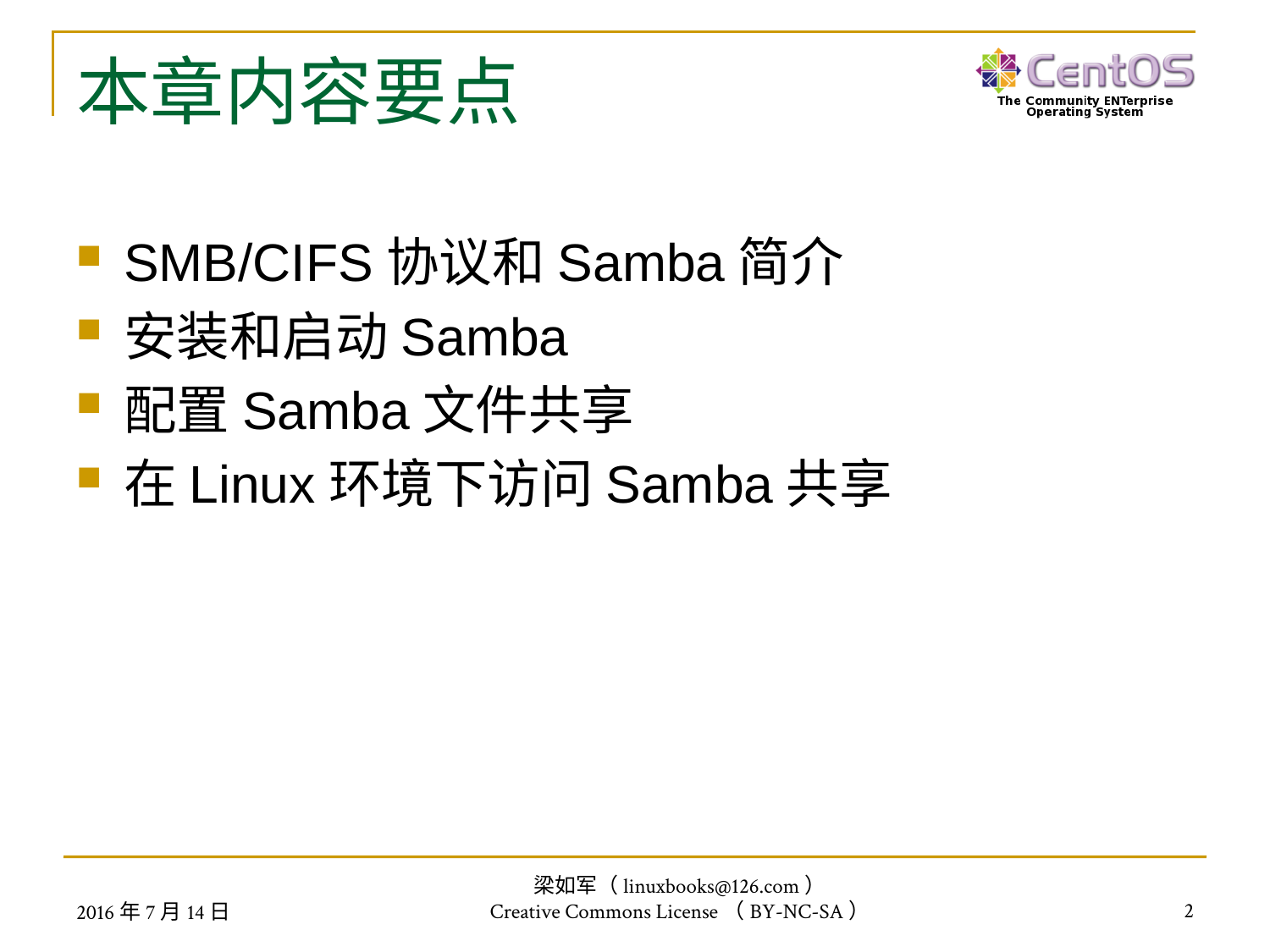

# 本章内容要点
SMB/CIFS协议和Samba简介
安装和启动Samba
配置Samba文件共享
在Linux环境下访问Samba共享
梁如军（linuxbooks@126.com）
Creative Commons License（BY-NC-SA）
2016年7月14日
2